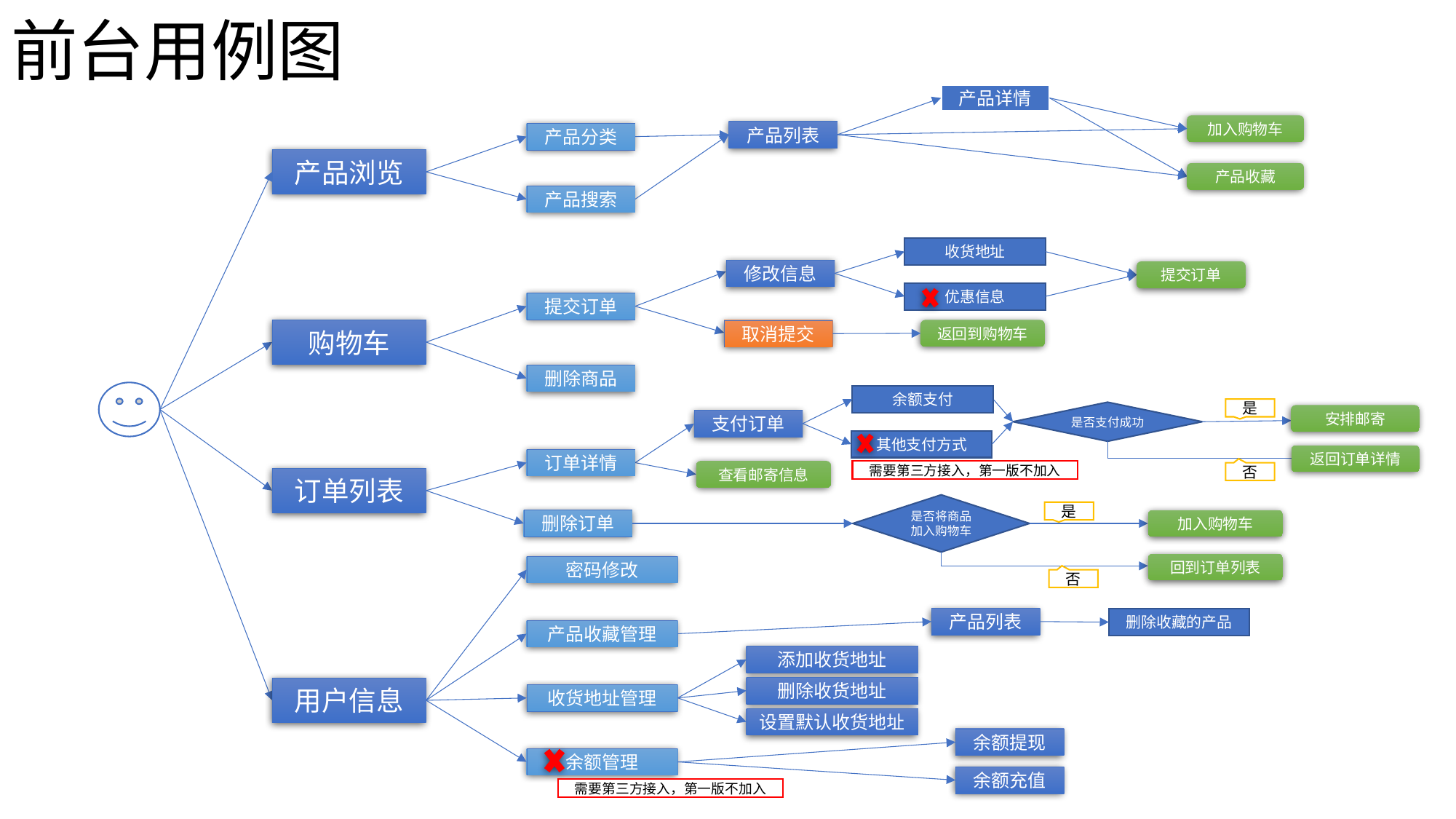

# 前台用例图
产品详情
加入购物车
产品列表
产品分类
产品浏览
产品收藏
产品搜索
收货地址
修改信息
提交订单

优惠信息
提交订单
购物车
返回到购物车
取消提交
删除商品

余额支付
是
是否支付成功
安排邮寄
支付订单

其他支付方式
返回订单详情
订单详情
查看邮寄信息
需要第三方接入，第一版不加入
否
订单列表
是否将商品加入购物车
是
删除订单
加入购物车
回到订单列表
密码修改
否
产品列表
删除收藏的产品
产品收藏管理
添加收货地址
删除收货地址
用户信息
收货地址管理
设置默认收货地址
余额提现

余额管理
余额充值
需要第三方接入，第一版不加入